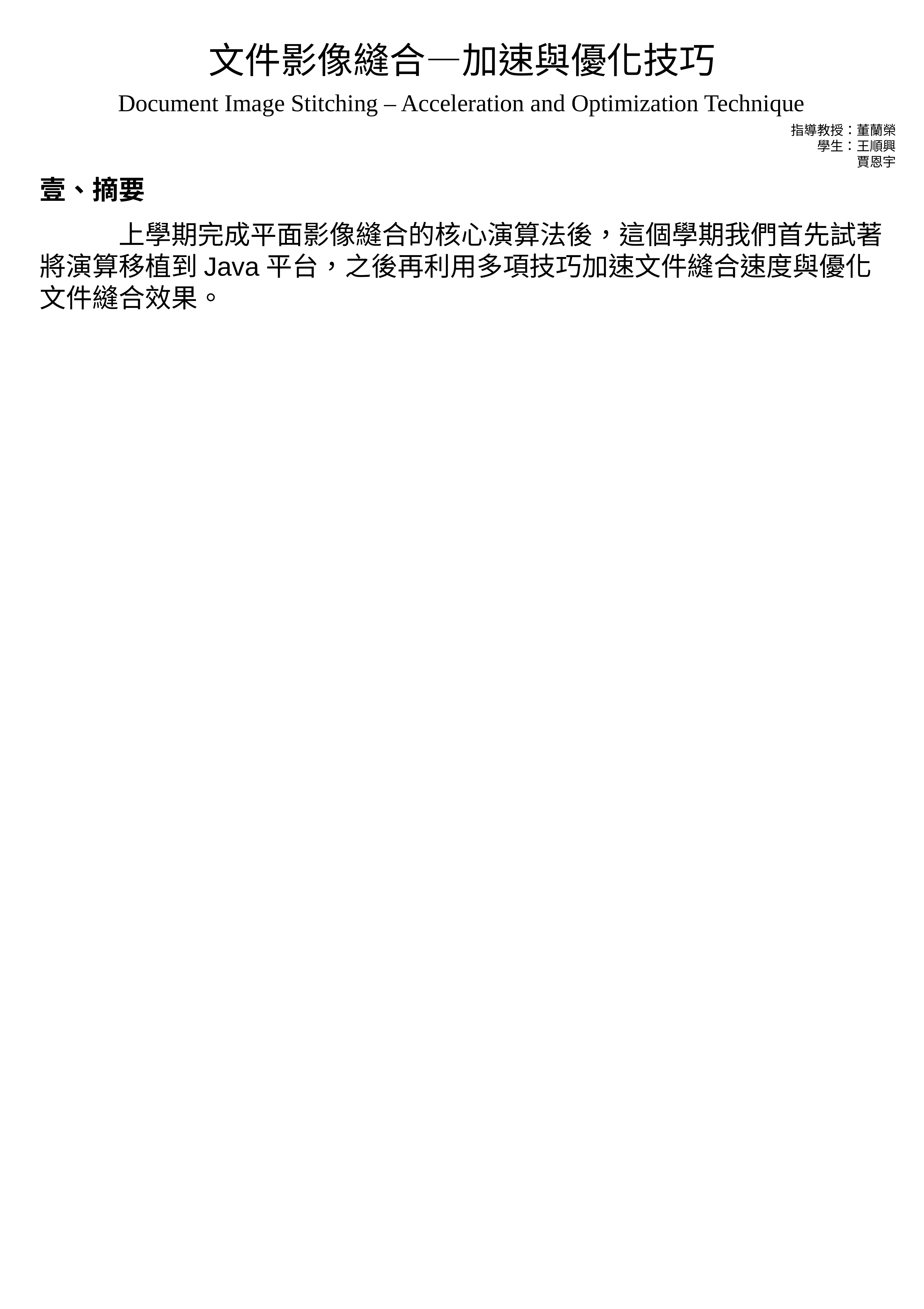

文件影像縫合—加速與優化技巧
Document Image Stitching – Acceleration and Optimization Technique

指導教授：董蘭榮
學生：王順興
		        賈恩宇
壹、摘要
		上學期完成平面影像縫合的核心演算法後，這個學期我們首先試著將演算移植到Java平台，之後再利用多項技巧加速文件縫合速度與優化文件縫合效果。